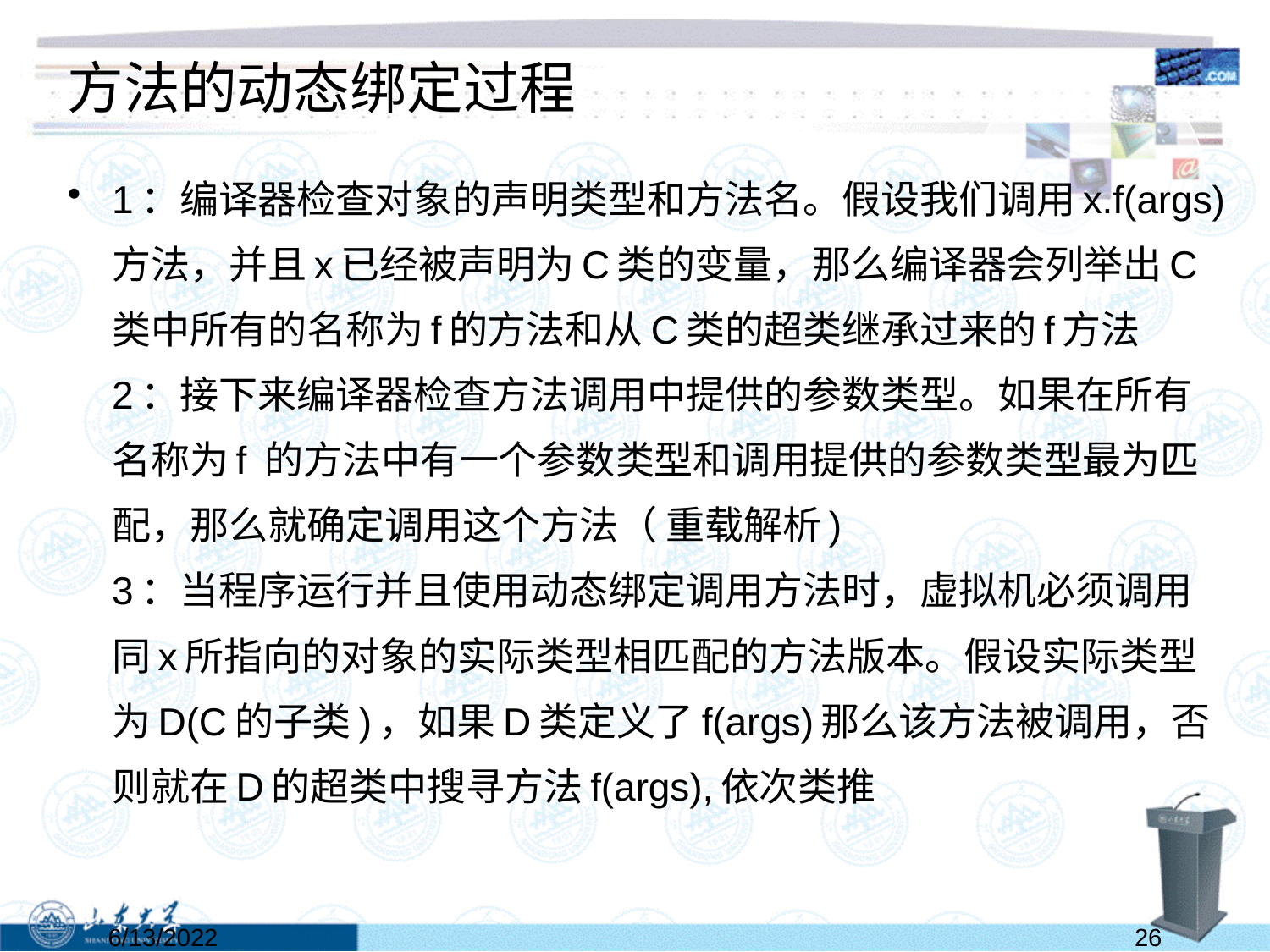

# 方法的动态绑定过程
1：编译器检查对象的声明类型和方法名。假设我们调用x.f(args)方法，并且x已经被声明为C类的变量，那么编译器会列举出C类中所有的名称为f的方法和从C类的超类继承过来的f方法
2：接下来编译器检查方法调用中提供的参数类型。如果在所有名称为f 的方法中有一个参数类型和调用提供的参数类型最为匹配，那么就确定调用这个方法（ 重载解析) 
3：当程序运行并且使用动态绑定调用方法时，虚拟机必须调用同x所指向的对象的实际类型相匹配的方法版本。假设实际类型为D(C的子类)，如果D类定义了f(args)那么该方法被调用，否则就在D的超类中搜寻方法f(args),依次类推
6/13/2022
26